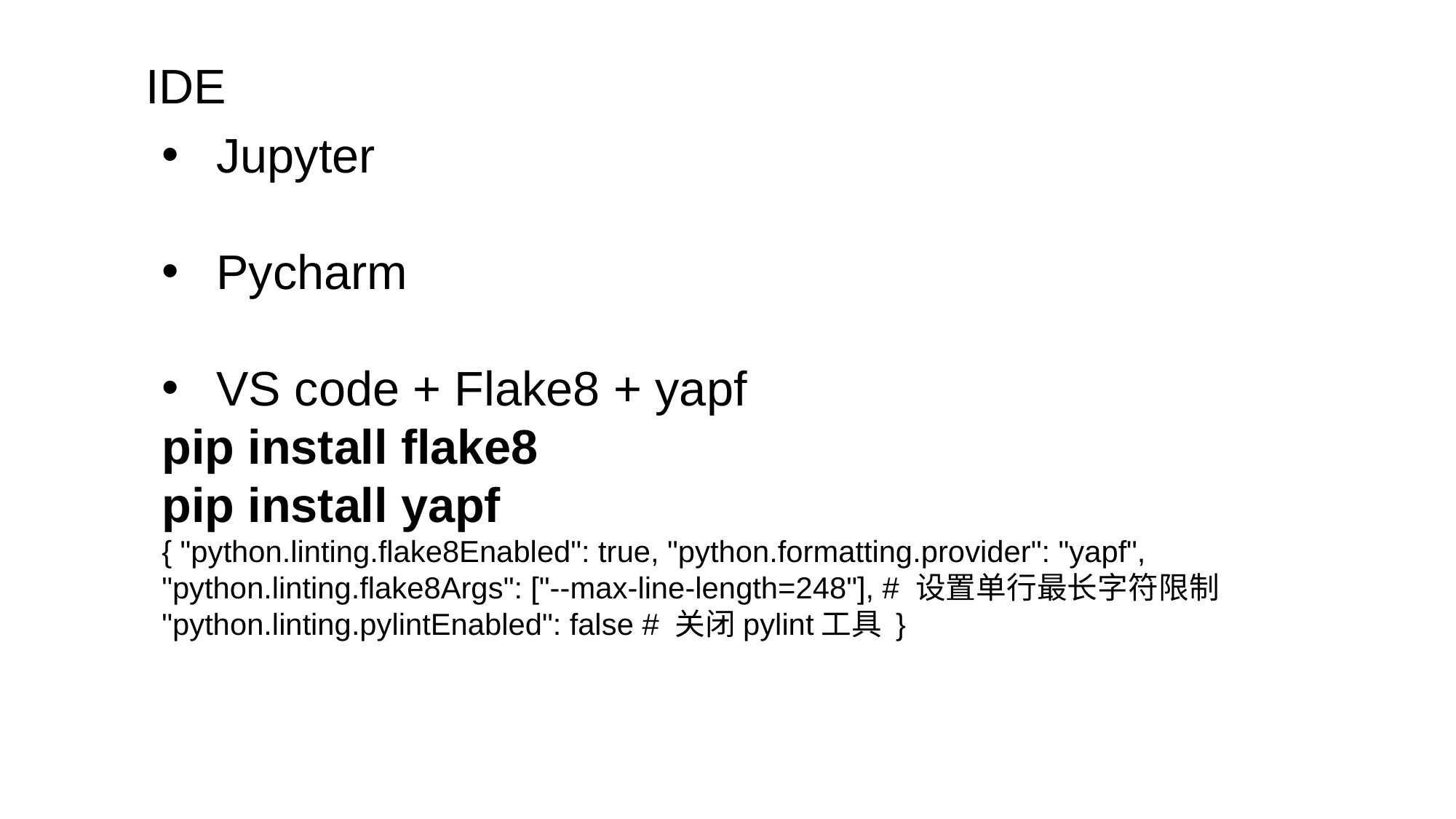

IDE
Jupyter

Pycharm

VS code + Flake8 + yapf
pip install flake8
pip install yapf
{ "python.linting.flake8Enabled": true, "python.formatting.provider": "yapf", "python.linting.flake8Args": ["--max-line-length=248"], # 设置单行最长字符限制 "python.linting.pylintEnabled": false # 关闭pylint工具 }